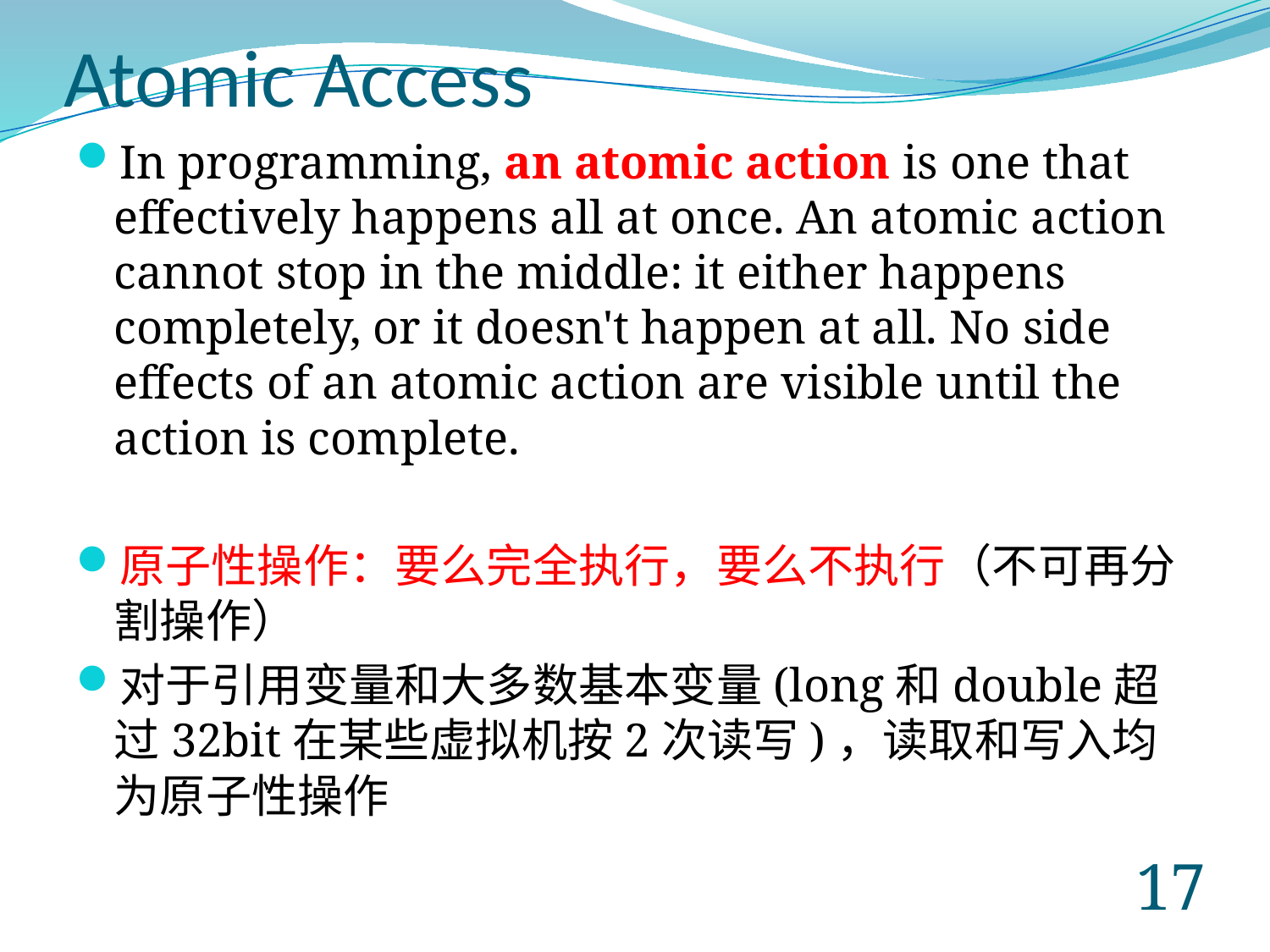

# Atomic Access
In programming, an atomic action is one that effectively happens all at once. An atomic action cannot stop in the middle: it either happens completely, or it doesn't happen at all. No side effects of an atomic action are visible until the action is complete.

原子性操作：要么完全执行，要么不执行（不可再分割操作）
对于引用变量和大多数基本变量(long和double超过32bit在某些虚拟机按2次读写)，读取和写入均为原子性操作
17